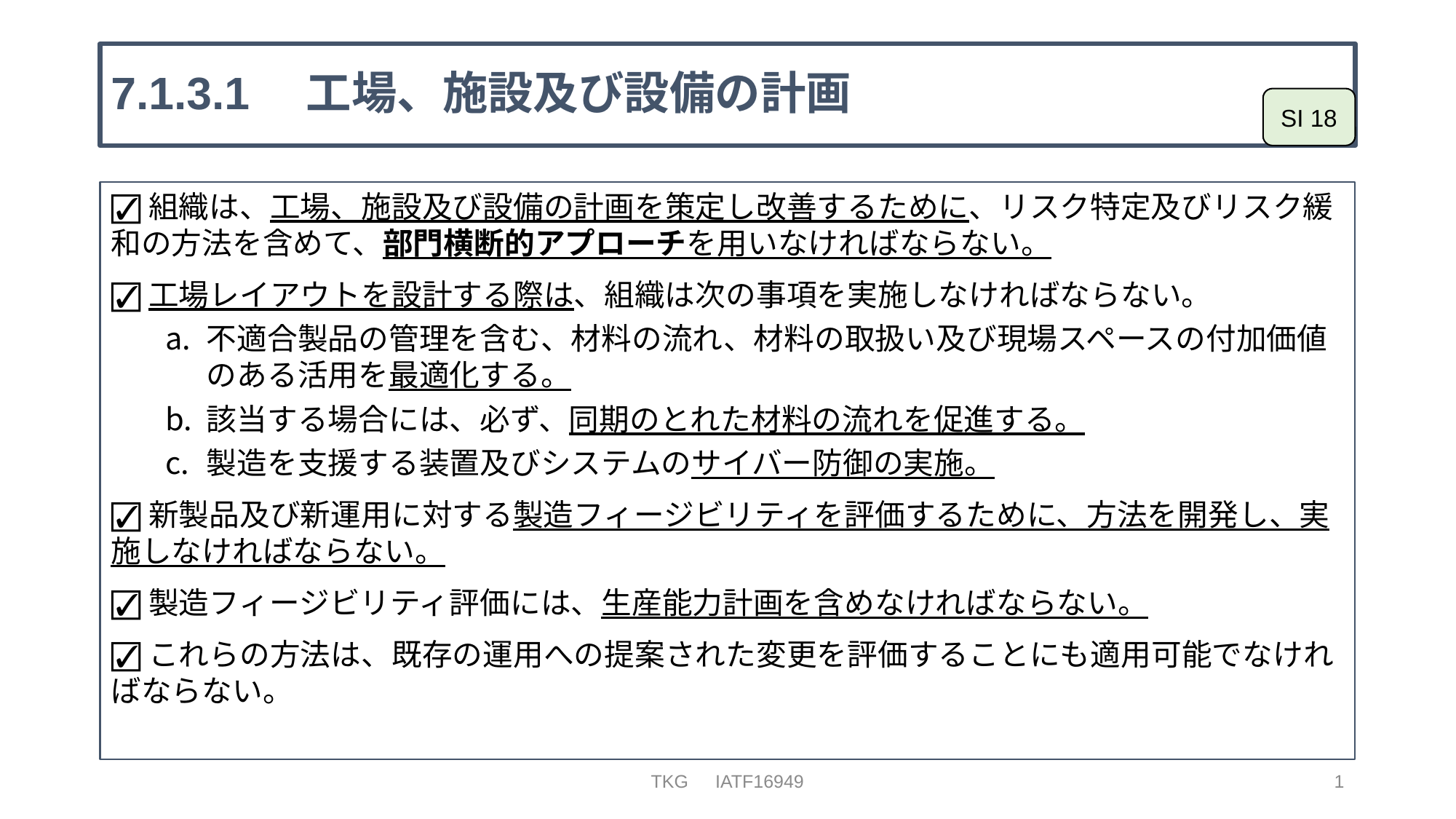

# 7.1.3.1　工場、施設及び設備の計画
SI 18
☑組織は、工場、施設及び設備の計画を策定し改善するために、リスク特定及びリスク緩和の方法を含めて、部門横断的アプローチを用いなければならない。
☑工場レイアウトを設計する際は、組織は次の事項を実施しなければならない。
不適合製品の管理を含む、材料の流れ、材料の取扱い及び現場スペースの付加価値のある活用を最適化する。
該当する場合には、必ず、同期のとれた材料の流れを促進する。
製造を支援する装置及びシステムのサイバー防御の実施。
☑新製品及び新運用に対する製造フィージビリティを評価するために、方法を開発し、実施しなければならない。
☑製造フィージビリティ評価には、生産能力計画を含めなければならない。
☑これらの方法は、既存の運用への提案された変更を評価することにも適用可能でなければならない。

TKG　IATF16949
1